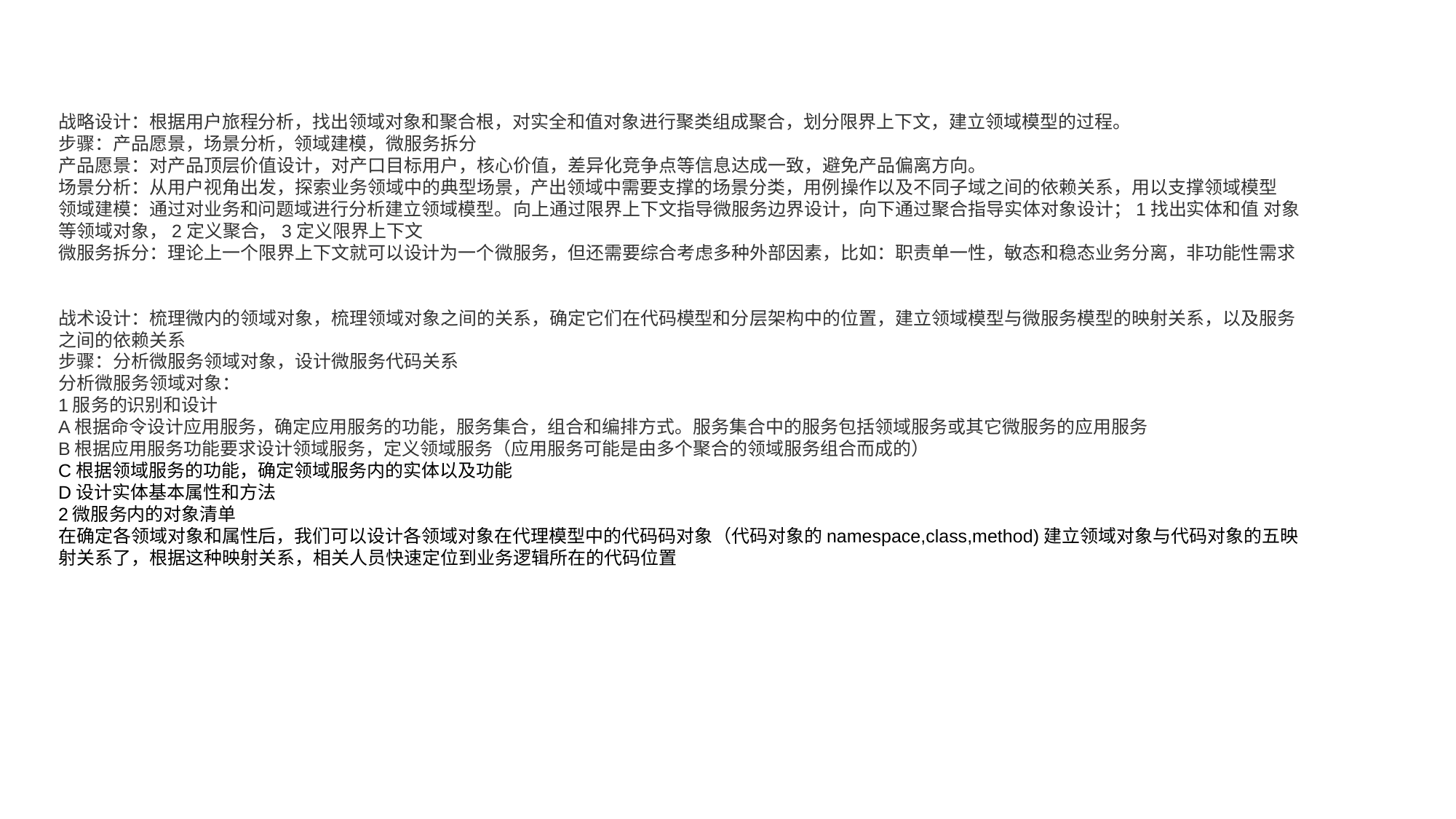

战略设计：根据用户旅程分析，找出领域对象和聚合根，对实全和值对象进行聚类组成聚合，划分限界上下文，建立领域模型的过程。
步骤：产品愿景，场景分析，领域建模，微服务拆分
产品愿景：对产品顶层价值设计，对产口目标用户，核心价值，差异化竞争点等信息达成一致，避免产品偏离方向。
场景分析：从用户视角出发，探索业务领域中的典型场景，产出领域中需要支撑的场景分类，用例操作以及不同子域之间的依赖关系，用以支撑领域模型
领域建模：通过对业务和问题域进行分析建立领域模型。向上通过限界上下文指导微服务边界设计，向下通过聚合指导实体对象设计；1找出实体和值 对象等领域对象，2定义聚合，3定义限界上下文
微服务拆分：理论上一个限界上下文就可以设计为一个微服务，但还需要综合考虑多种外部因素，比如：职责单一性，敏态和稳态业务分离，非功能性需求

战术设计：梳理微内的领域对象，梳理领域对象之间的关系，确定它们在代码模型和分层架构中的位置，建立领域模型与微服务模型的映射关系，以及服务之间的依赖关系
步骤：分析微服务领域对象，设计微服务代码关系
分析微服务领域对象：
1服务的识别和设计
A根据命令设计应用服务，确定应用服务的功能，服务集合，组合和编排方式。服务集合中的服务包括领域服务或其它微服务的应用服务
B根据应用服务功能要求设计领域服务，定义领域服务（应用服务可能是由多个聚合的领域服务组合而成的）
C根据领域服务的功能，确定领域服务内的实体以及功能
D设计实体基本属性和方法
2微服务内的对象清单
在确定各领域对象和属性后，我们可以设计各领域对象在代理模型中的代码码对象（代码对象的namespace,class,method)建立领域对象与代码对象的五映射关系了，根据这种映射关系，相关人员快速定位到业务逻辑所在的代码位置